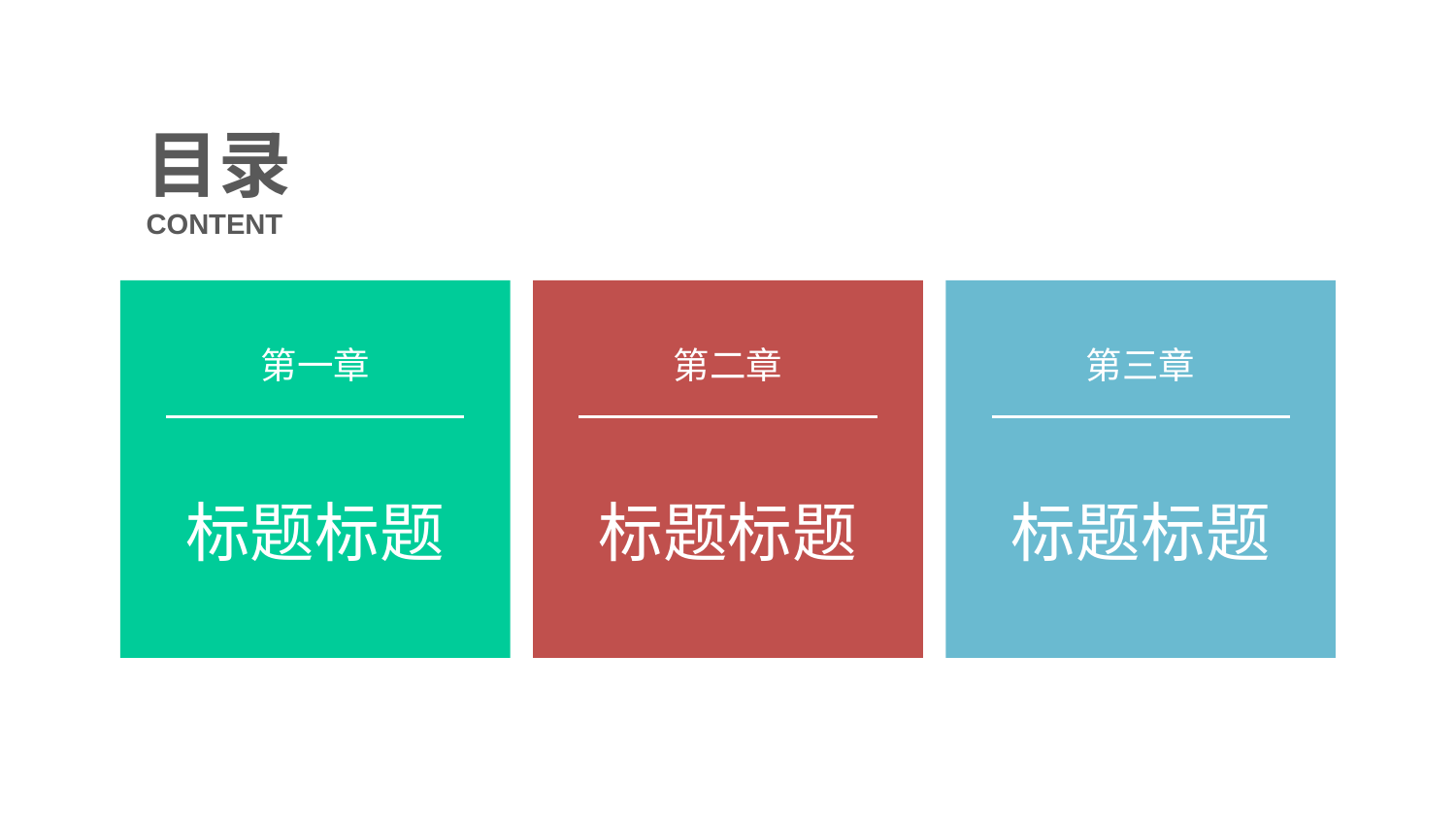

目录
CONTENT

第一章
标题标题

第二章
标题标题

第三章
标题标题